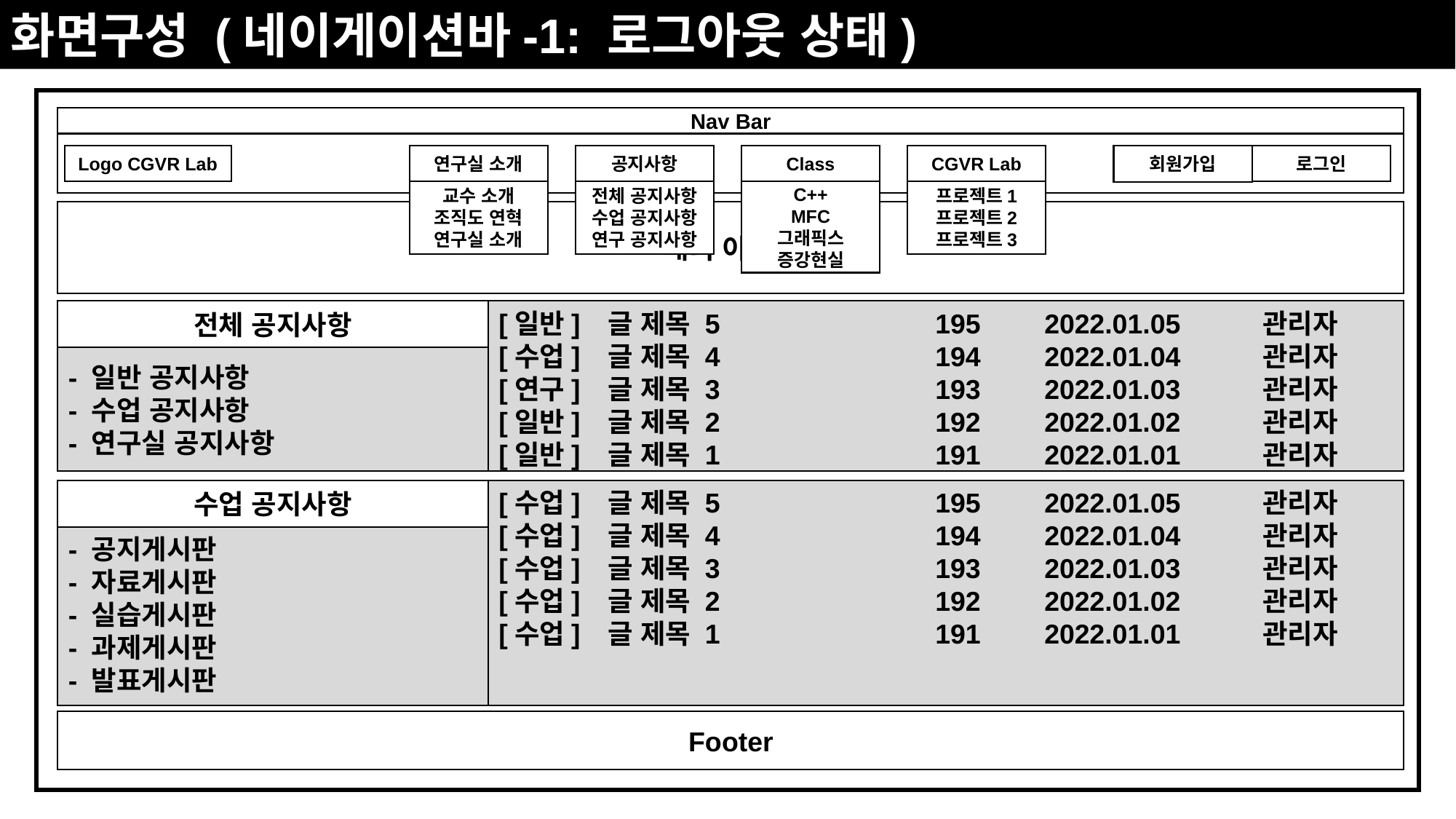

화면구성 (네이게이션바-1: 로그아웃 상태)

Nav Bar

Logo CGVR Lab
연구실 소개
공지사항
Class
CGVR Lab
로그인
회원가입
교수 소개
조직도 연혁
연구실 소개
전체 공지사항
수업 공지사항
연구 공지사항
C++
MFC
그래픽스
증강현실
프로젝트1
프로젝트2
프로젝트3
배너 이미지
[일반]	글 제목 5		195	2022.01.05	관리자
[수업]	글 제목 4		194	2022.01.04	관리자
[연구]	글 제목 3		193	2022.01.03	관리자
[일반]	글 제목 2		192	2022.01.02	관리자
[일반]	글 제목 1		191	2022.01.01	관리자
전체 공지사항
- 일반 공지사항
- 수업 공지사항
- 연구실 공지사항
[수업]	글 제목 5		195	2022.01.05	관리자
[수업]	글 제목 4		194	2022.01.04	관리자
[수업]	글 제목 3		193	2022.01.03	관리자
[수업]	글 제목 2		192	2022.01.02	관리자
[수업]	글 제목 1		191	2022.01.01	관리자
수업 공지사항
- 공지게시판
- 자료게시판
- 실습게시판
- 과제게시판
- 발표게시판
Footer